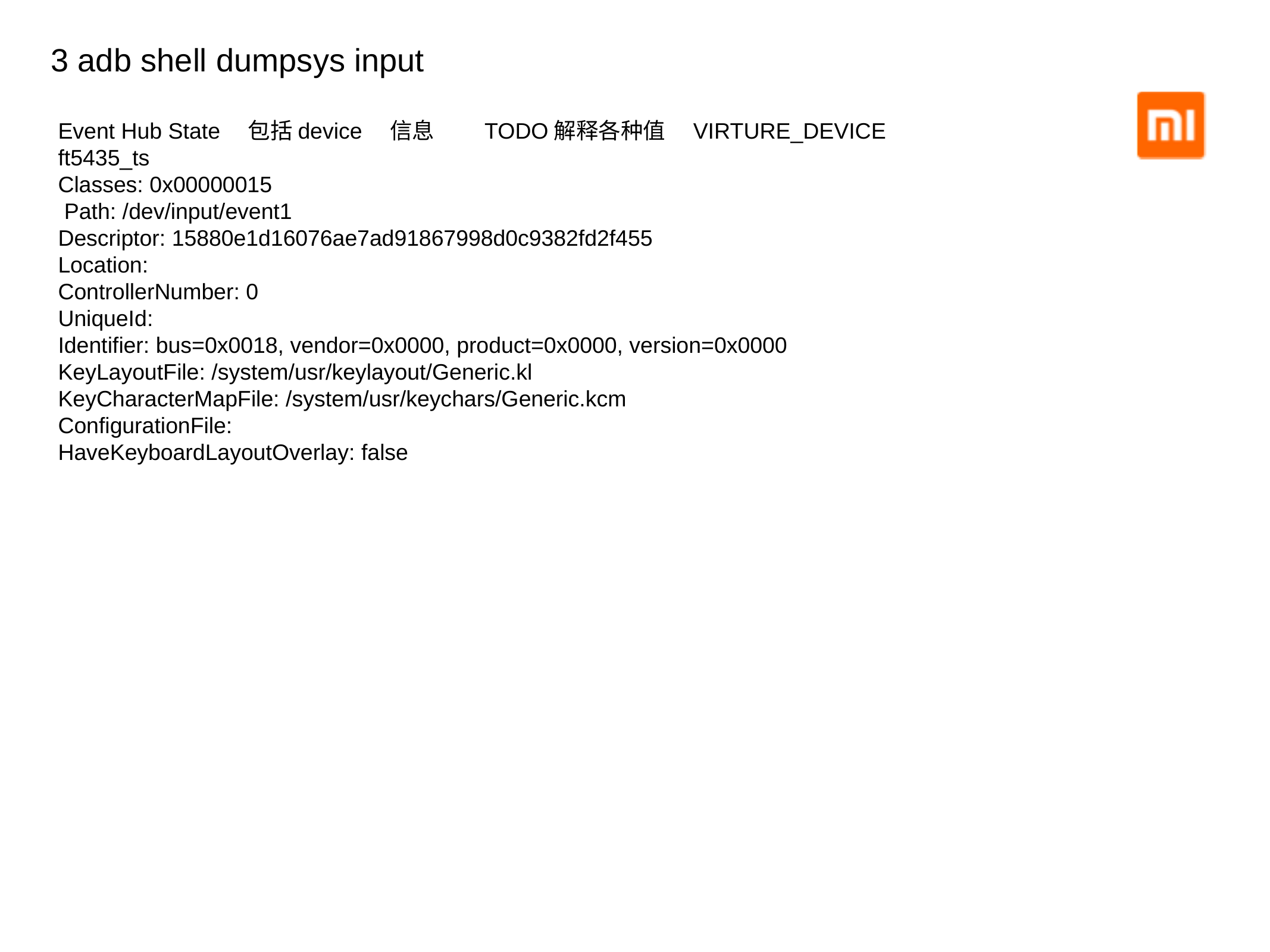

3 adb shell dumpsys input
Event Hub State　包括device　信息　　TODO解释各种值　VIRTURE_DEVICE
ft5435_ts
Classes: 0x00000015
 Path: /dev/input/event1
Descriptor: 15880e1d16076ae7ad91867998d0c9382fd2f455
Location:
ControllerNumber: 0
UniqueId:
Identifier: bus=0x0018, vendor=0x0000, product=0x0000, version=0x0000
KeyLayoutFile: /system/usr/keylayout/Generic.kl
KeyCharacterMapFile: /system/usr/keychars/Generic.kcm
ConfigurationFile:
HaveKeyboardLayoutOverlay: false